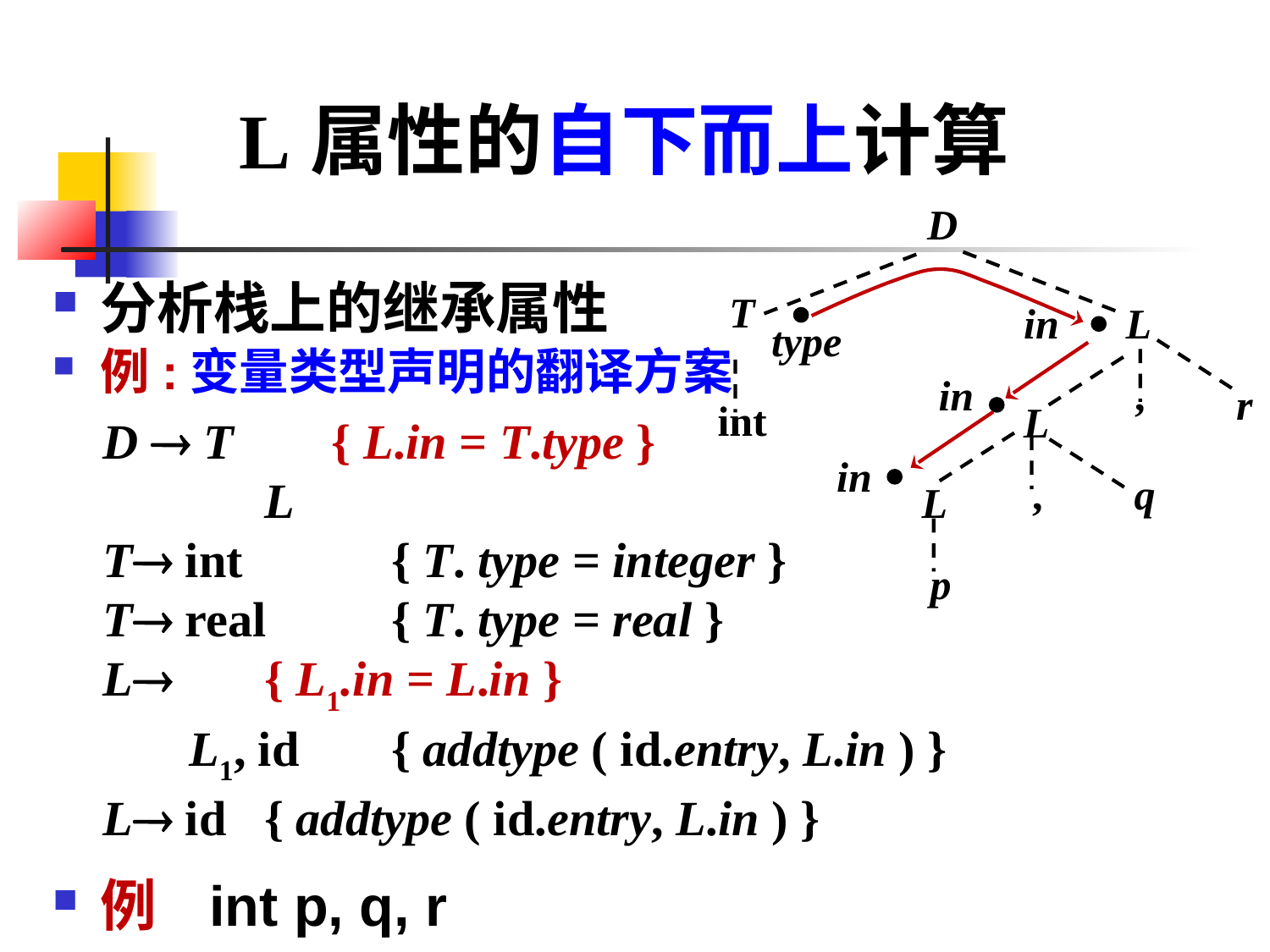

# L属性的自下而上计算
D

T
•
in
•
L
type

in
,
•
r
int
L

in
•
,
q
L

p
分析栈上的继承属性
例:变量类型声明的翻译方案
D → T        { L.in = T.type }
	   L
T→ int	   { T. type = integer }
T→ real	   { T. type = real }
L→	   { L1.in = L.in }
       L1, id	   { addtype ( id.entry, L.in ) }
L→ id	   { addtype ( id.entry, L.in ) }
例   int p, q, r